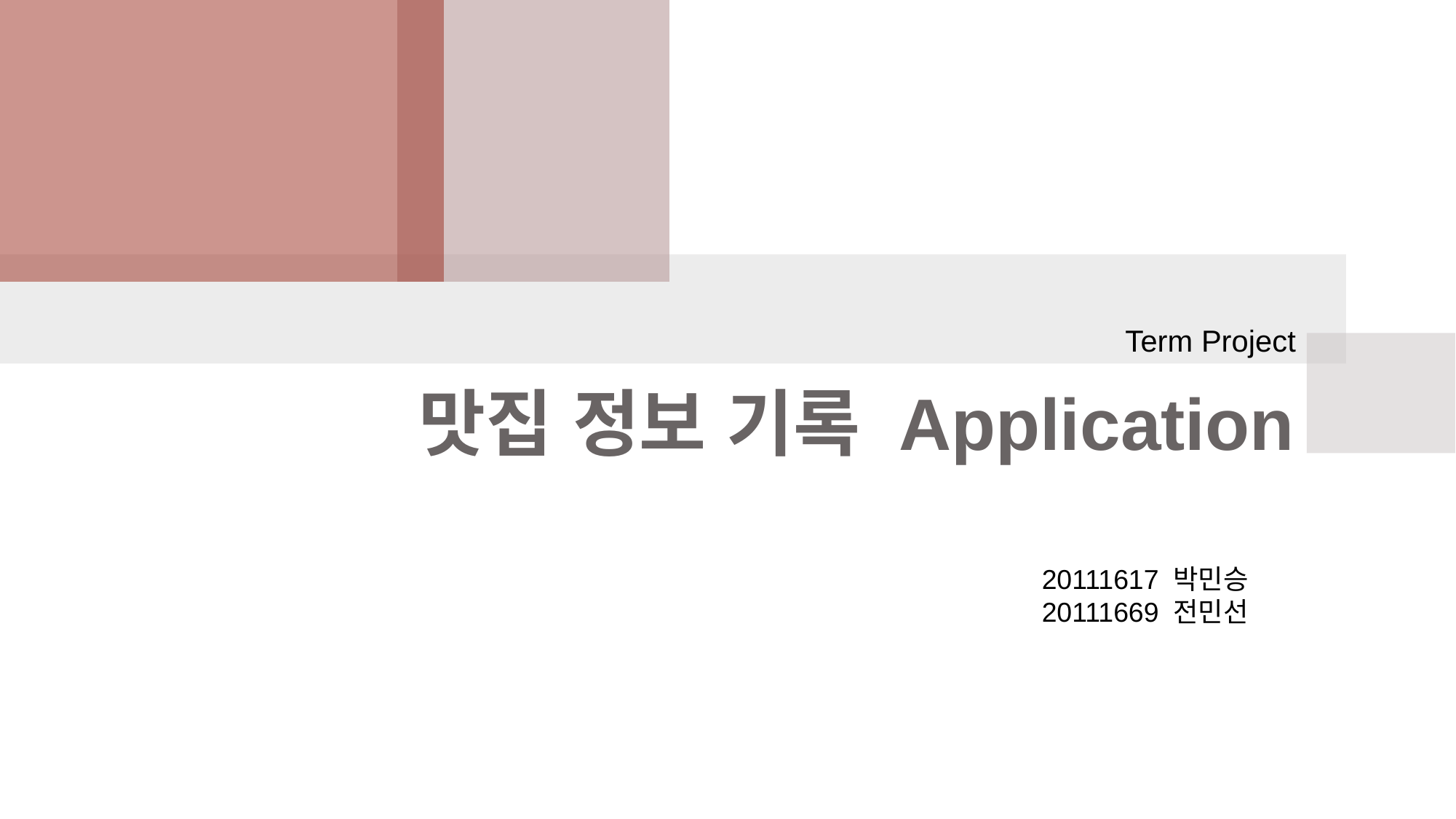

Term Project
# 맛집 정보 기록 Application
20111617 박민승
20111669 전민선